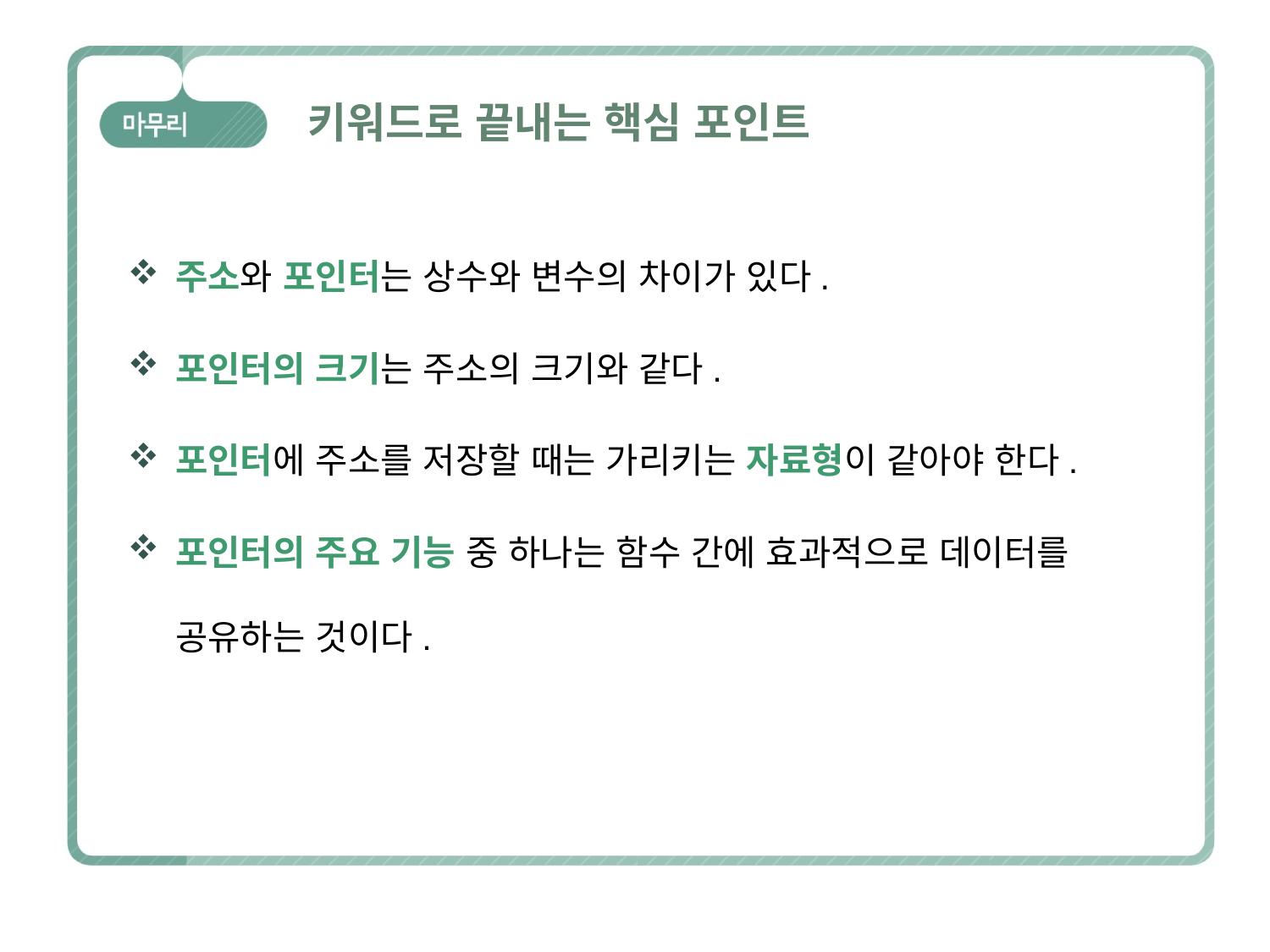

# 키워드로 끝내는 핵심 포인트
주소와 포인터는 상수와 변수의 차이가 있다.
포인터의 크기는 주소의 크기와 같다.
포인터에 주소를 저장할 때는 가리키는 자료형이 같아야 한다.
포인터의 주요 기능 중 하나는 함수 간에 효과적으로 데이터를 공유하는 것이다.